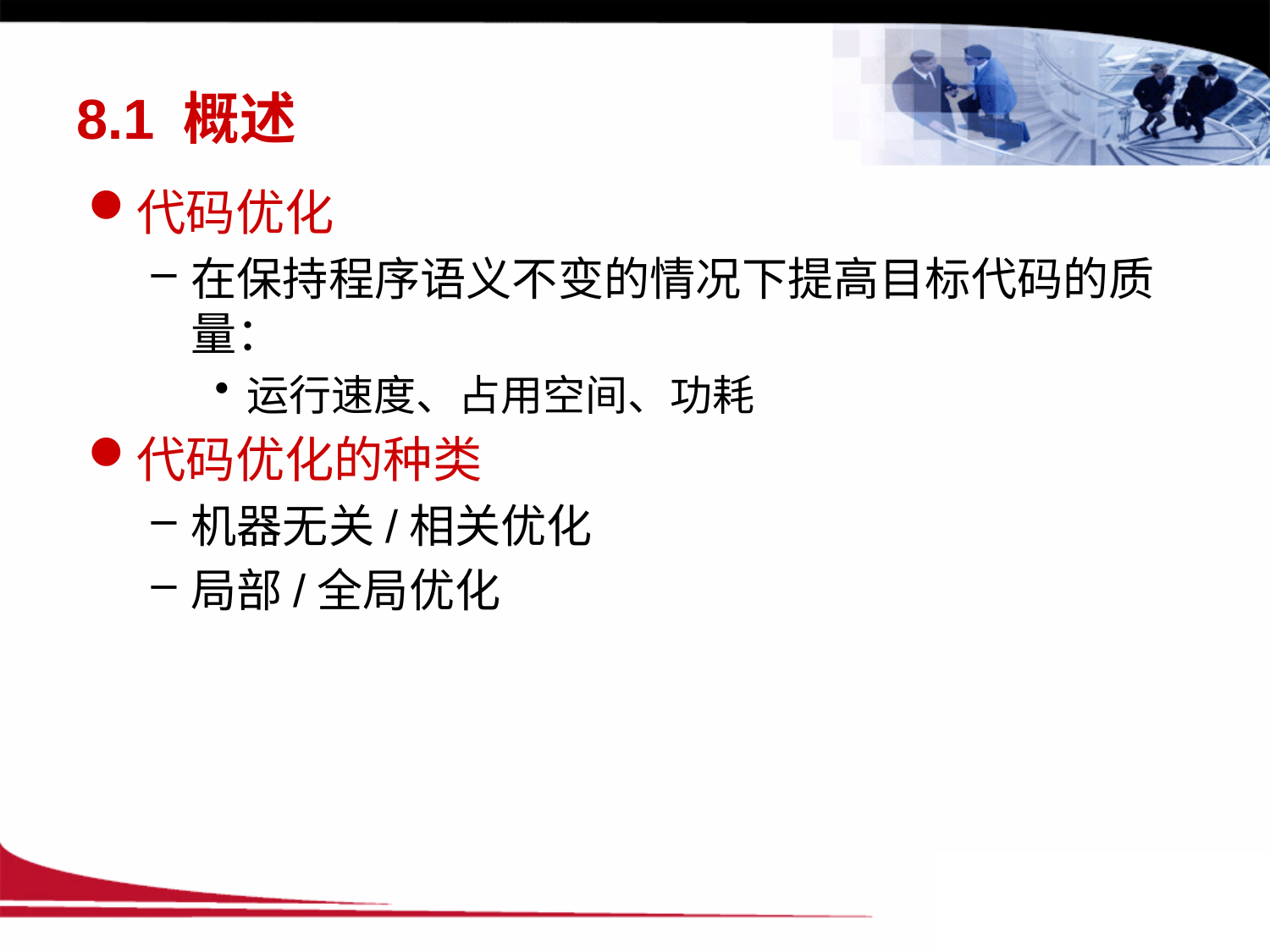

# 8.1 概述
代码优化
在保持程序语义不变的情况下提高目标代码的质量：
运行速度、占用空间、功耗
代码优化的种类
机器无关/相关优化
局部/全局优化